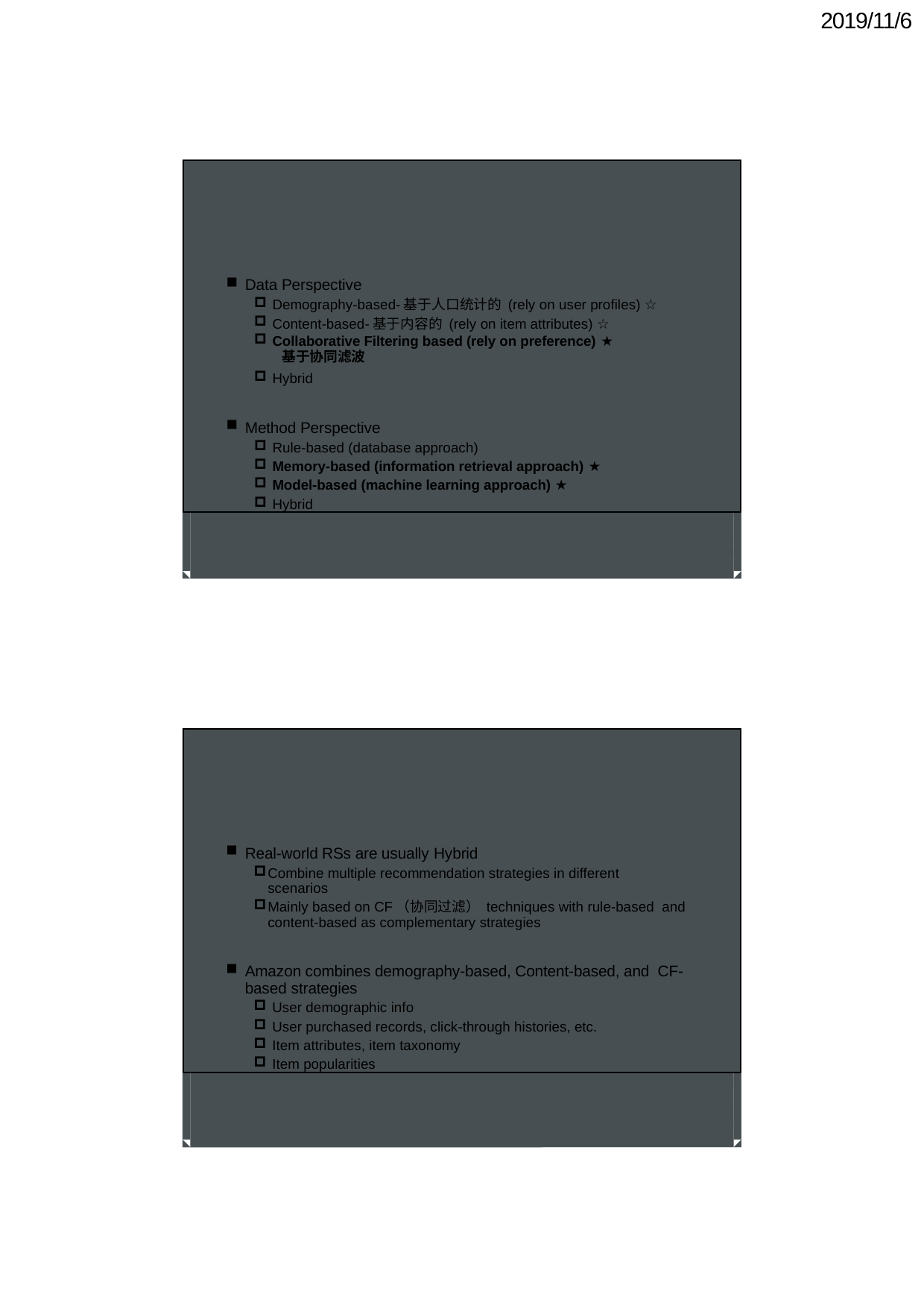

2019/11/6

Data Perspective
Demography-based-基于人口统计的 (rely on user profiles) ☆
Content-based-基于内容的 (rely on item attributes) ☆
Collaborative Filtering based (rely on preference) ★
基于协同滤波
Hybrid

Method Perspective
Rule-based (database approach)
Memory-based (information retrieval approach) ★
Model-based (machine learning approach) ★
Hybrid

Real-world RSs are usually Hybrid
Combine multiple recommendation strategies in different  scenarios
Mainly based on CF（协同过滤） techniques with rule-based  and content-based as complementary strategies

Amazon combines demography-based, Content-based, and  CF-based strategies
User demographic info
User purchased records, click-through histories, etc.
Item attributes, item taxonomy
Item popularities